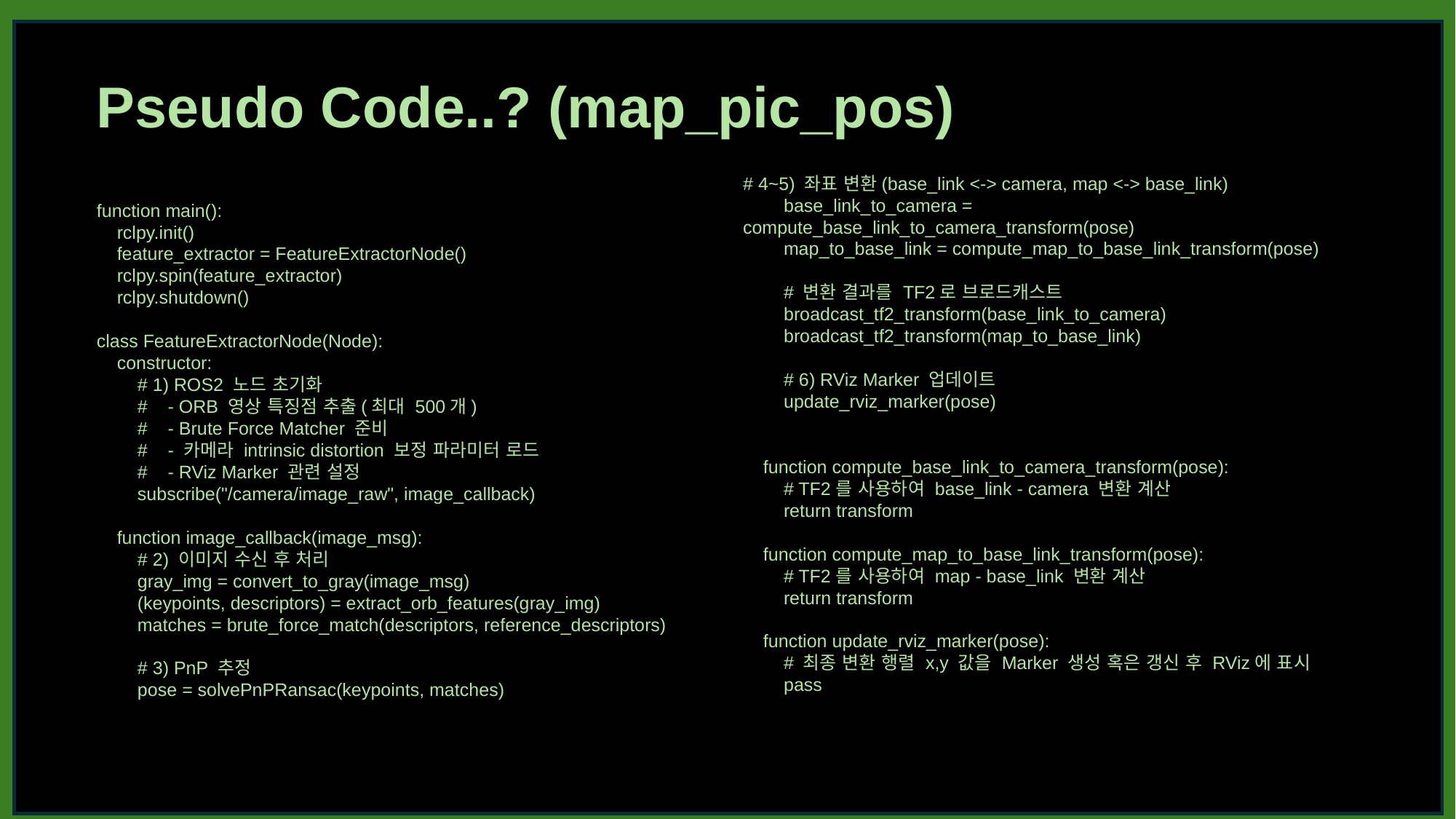

Pseudo Code..? (map_pic_pos)

# 4~5) 좌표 변환(base_link <-> camera, map <-> base_link)
        base_link_to_camera = compute_base_link_to_camera_transform(pose)
        map_to_base_link = compute_map_to_base_link_transform(pose)

        # 변환 결과를 TF2로 브로드캐스트
        broadcast_tf2_transform(base_link_to_camera)
        broadcast_tf2_transform(map_to_base_link)

        # 6) RViz Marker 업데이트
        update_rviz_marker(pose)

    function compute_base_link_to_camera_transform(pose):
        # TF2를 사용하여 base_link - camera 변환 계산
        return transform

    function compute_map_to_base_link_transform(pose):
        # TF2를 사용하여 map - base_link 변환 계산
        return transform

    function update_rviz_marker(pose):
        # 최종 변환 행렬 x,y 값을 Marker 생성 혹은 갱신 후 RViz에 표시
        pass

function main():
    rclpy.init()
    feature_extractor = FeatureExtractorNode()
    rclpy.spin(feature_extractor)
    rclpy.shutdown()

class FeatureExtractorNode(Node):
    constructor:
        # 1) ROS2 노드 초기화
        #    - ORB 영상 특징점 추출(최대 500개)
        #    - Brute Force Matcher 준비
        #    - 카메라 intrinsic distortion 보정 파라미터 로드
        #    - RViz Marker 관련 설정
        subscribe("/camera/image_raw", image_callback)

    function image_callback(image_msg):
        # 2) 이미지 수신 후 처리
        gray_img = convert_to_gray(image_msg)
        (keypoints, descriptors) = extract_orb_features(gray_img)
        matches = brute_force_match(descriptors, reference_descriptors)

        # 3) PnP 추정
        pose = solvePnPRansac(keypoints, matches)